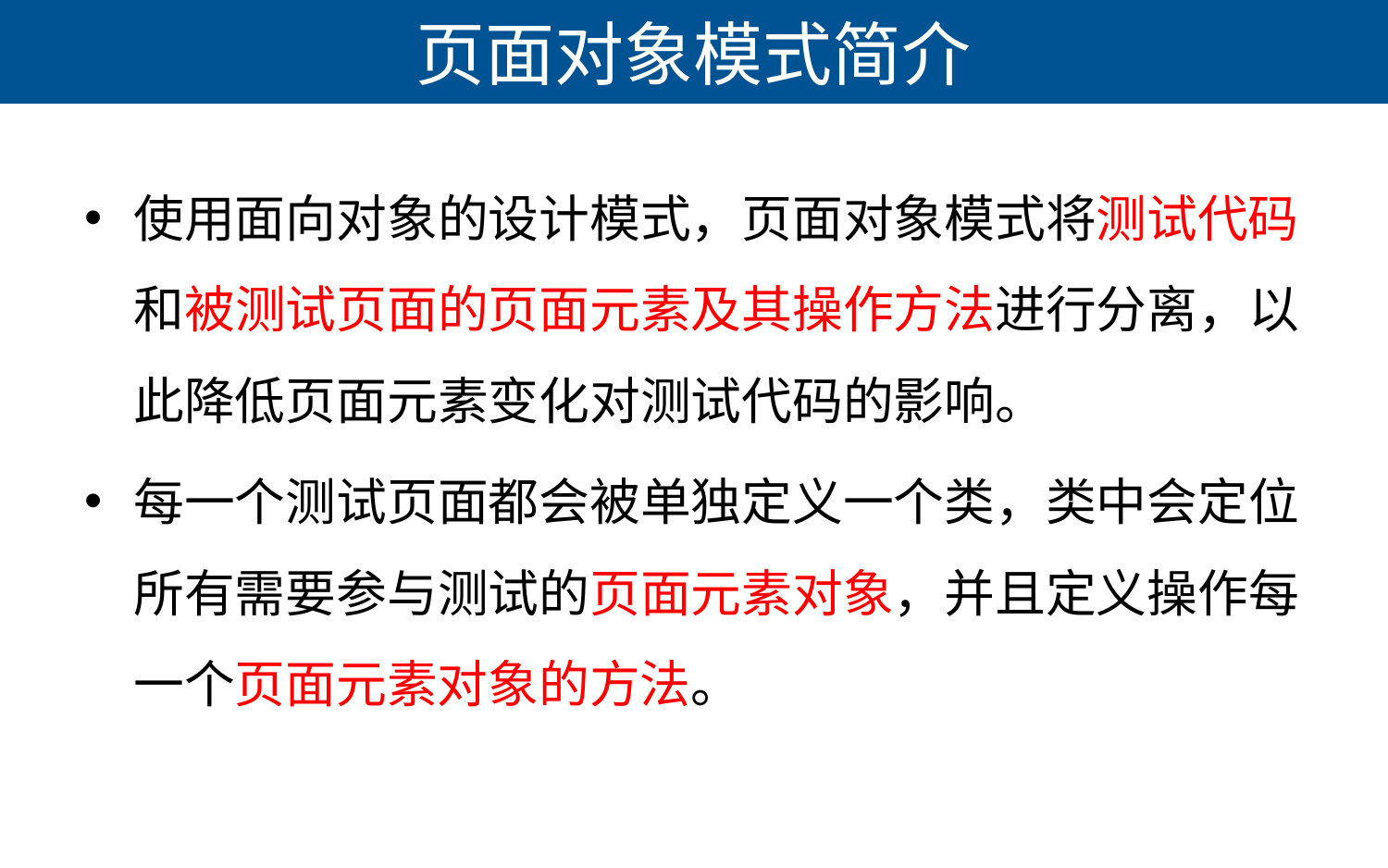

# 页面对象模式简介
使用面向对象的设计模式，页面对象模式将测试代码和被测试页面的页面元素及其操作方法进行分离，以此降低页面元素变化对测试代码的影响。
每一个测试页面都会被单独定义一个类，类中会定位所有需要参与测试的页面元素对象，并且定义操作每一个页面元素对象的方法。